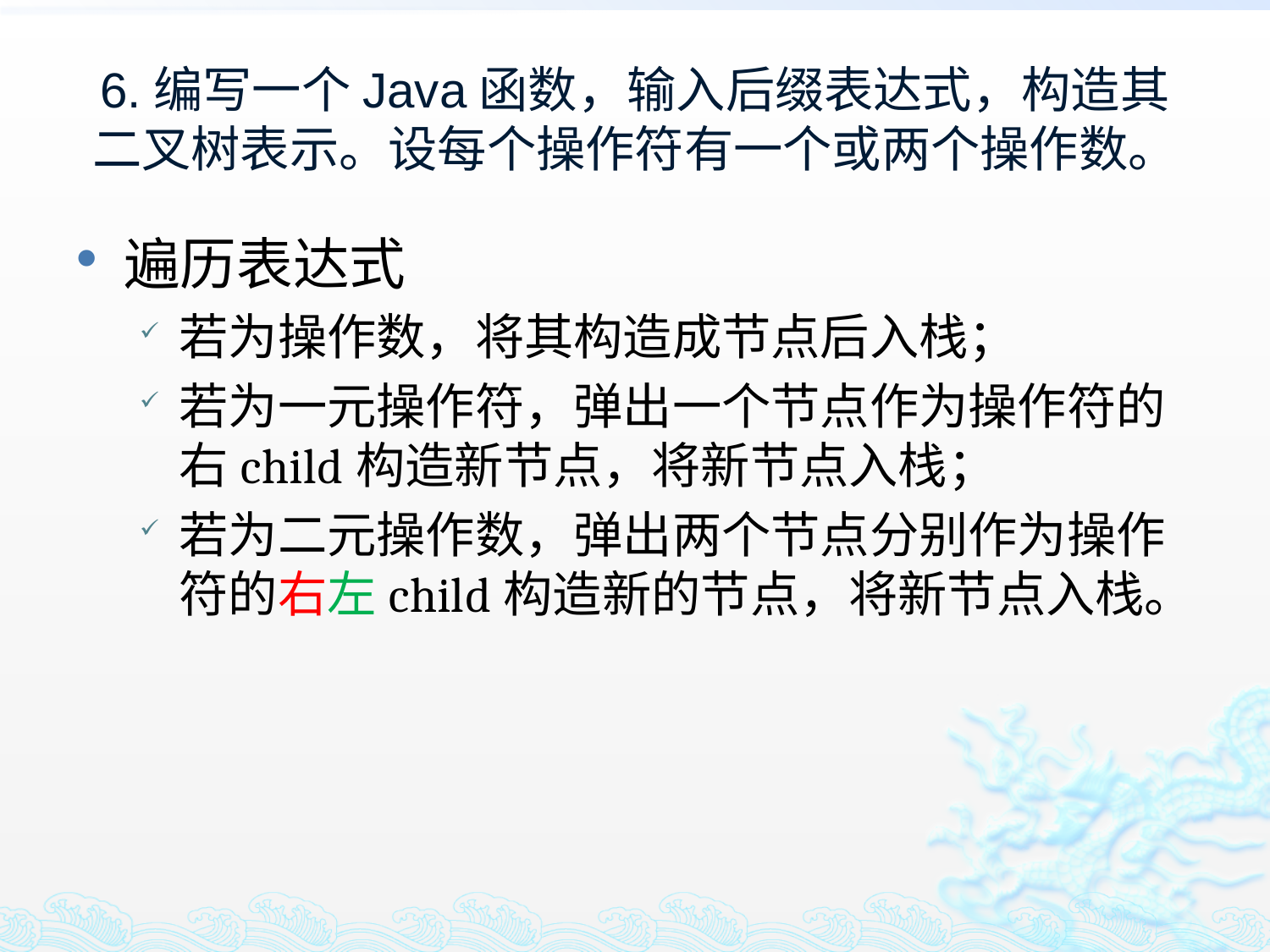

# 6.编写一个Java函数，输入后缀表达式，构造其二叉树表示。设每个操作符有一个或两个操作数。
遍历表达式
若为操作数，将其构造成节点后入栈；
若为一元操作符，弹出一个节点作为操作符的右child构造新节点，将新节点入栈；
若为二元操作数，弹出两个节点分别作为操作符的右左child构造新的节点，将新节点入栈。